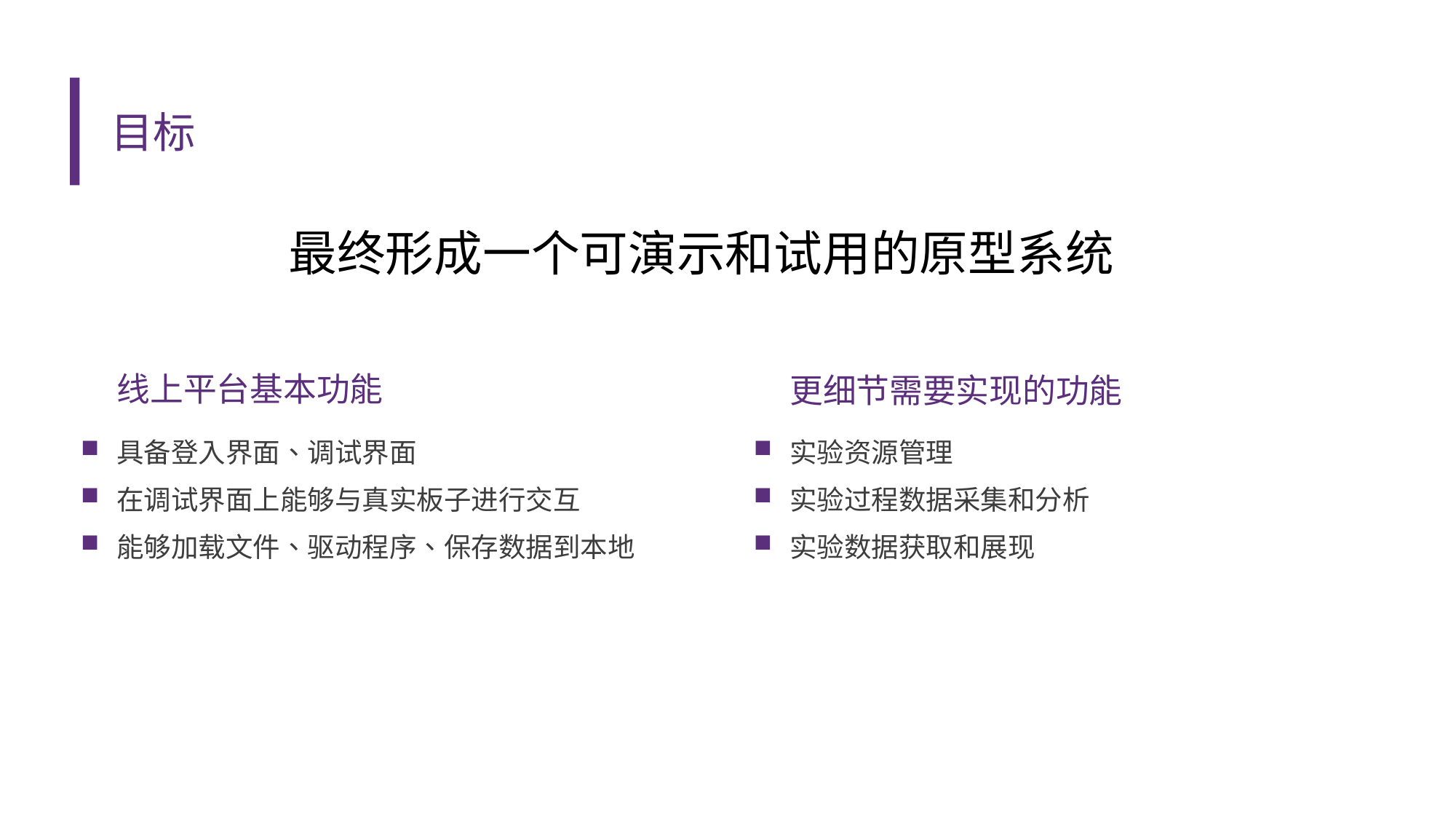

# 目标
最终形成一个可演示和试用的原型系统
线上平台基本功能
更细节需要实现的功能
具备登入界面、调试界面
在调试界面上能够与真实板子进行交互
能够加载文件、驱动程序、保存数据到本地
实验资源管理
实验过程数据采集和分析
实验数据获取和展现